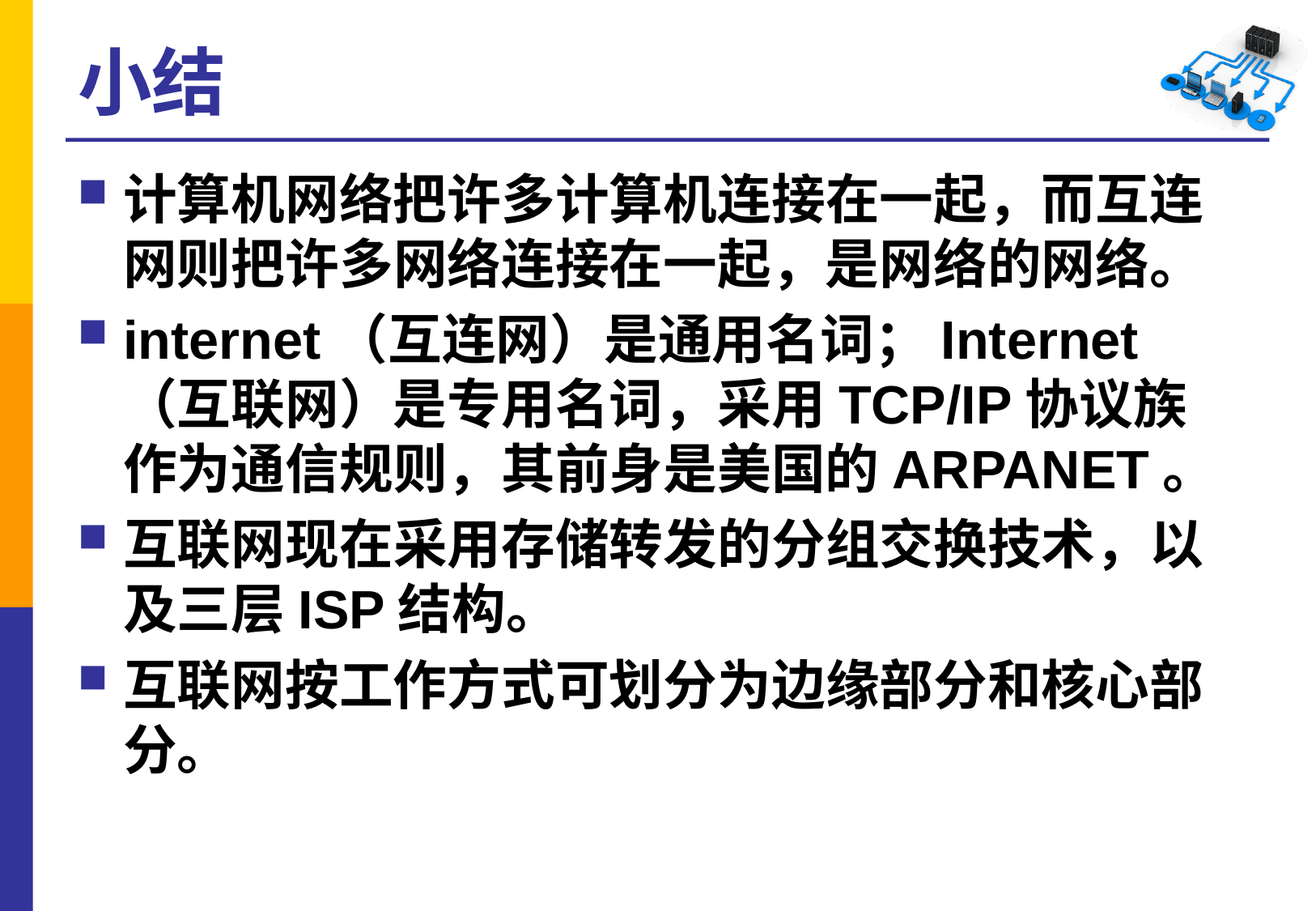

# 小结
计算机网络把许多计算机连接在一起，而互连网则把许多网络连接在一起，是网络的网络。
internet（互连网）是通用名词；Internet（互联网）是专用名词，采用TCP/IP协议族作为通信规则，其前身是美国的ARPANET。
互联网现在采用存储转发的分组交换技术，以及三层ISP结构。
互联网按工作方式可划分为边缘部分和核心部分。